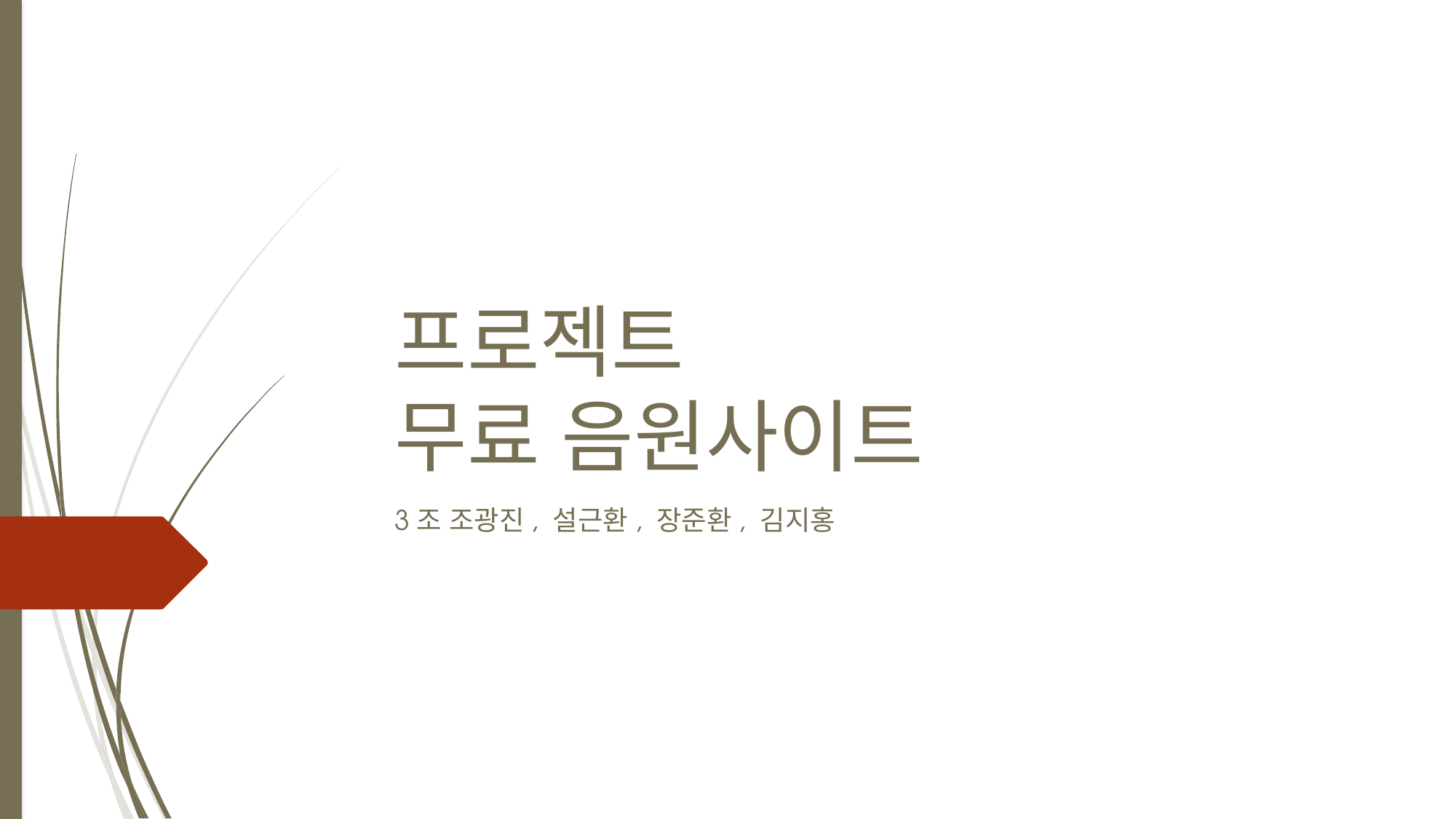

# 프로젝트 무료 음원사이트
3조 조광진, 설근환, 장준환, 김지홍